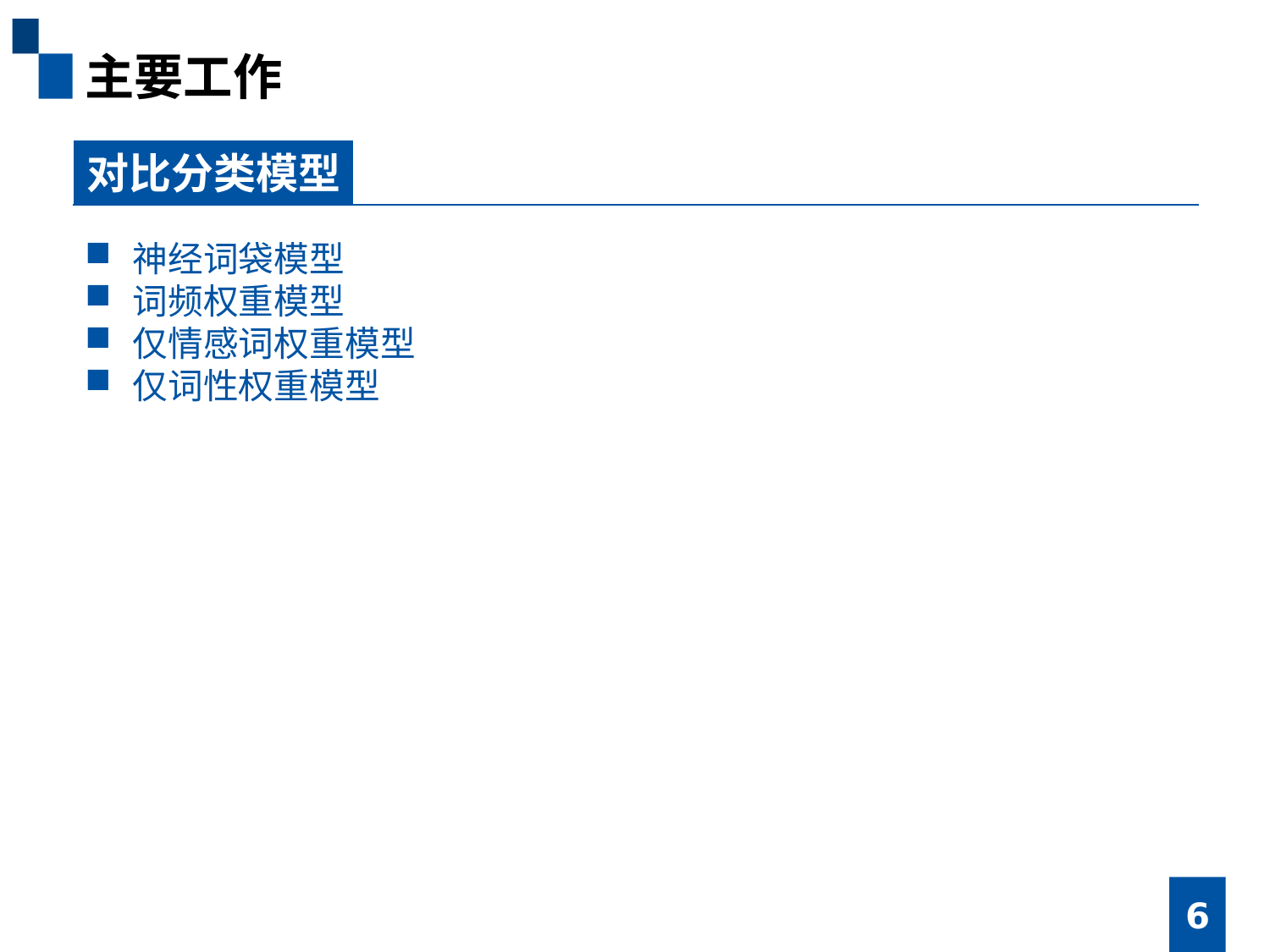

主要工作
对比分类模型
神经词袋模型
词频权重模型
仅情感词权重模型
仅词性权重模型

6